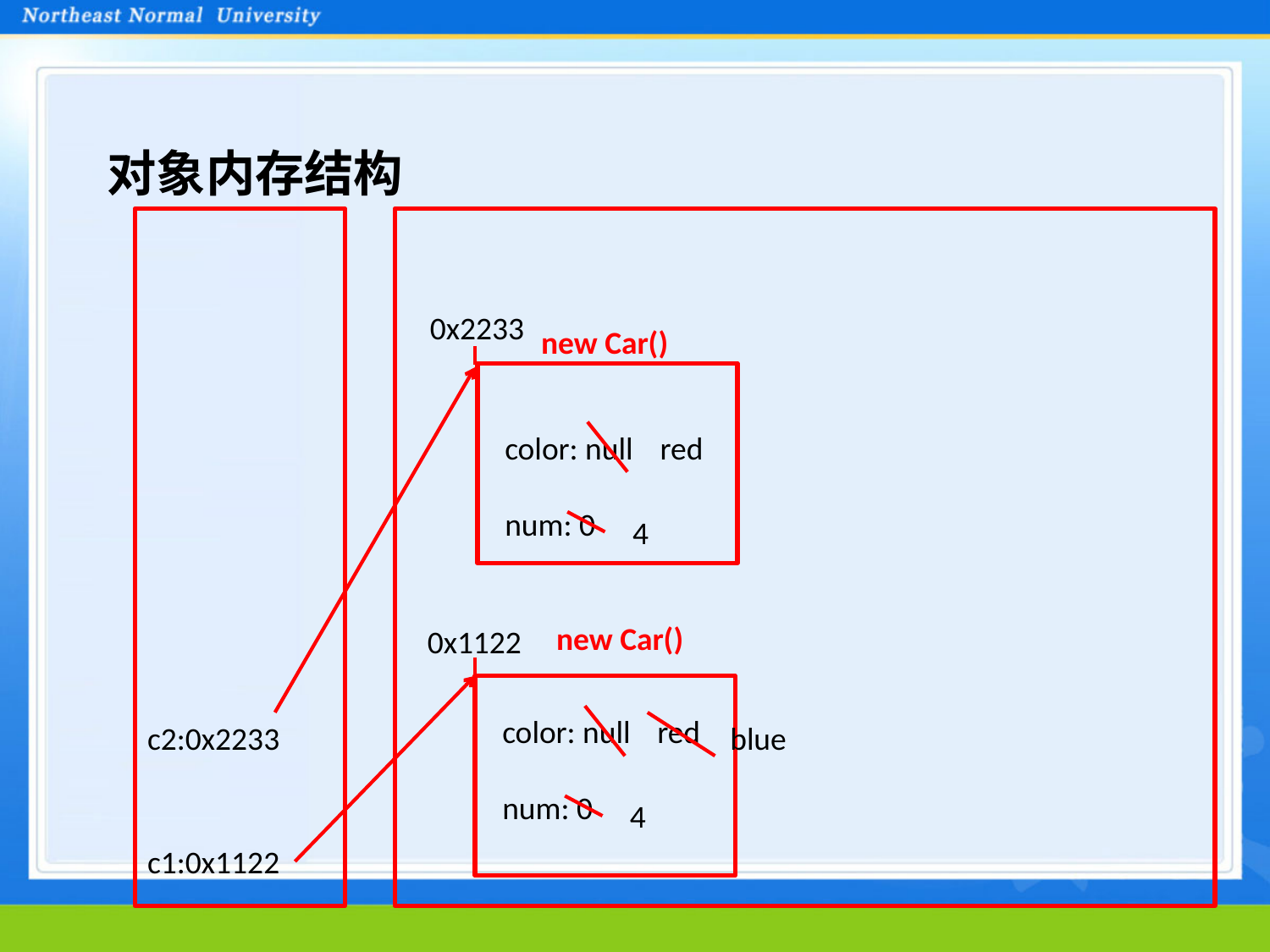

对象内存结构

0x2233
new Car()

color: null

num: 0
red
4
new Car()
0x1122

color: null

num: 0
red
c2:0x2233
blue
4
c1:0x1122